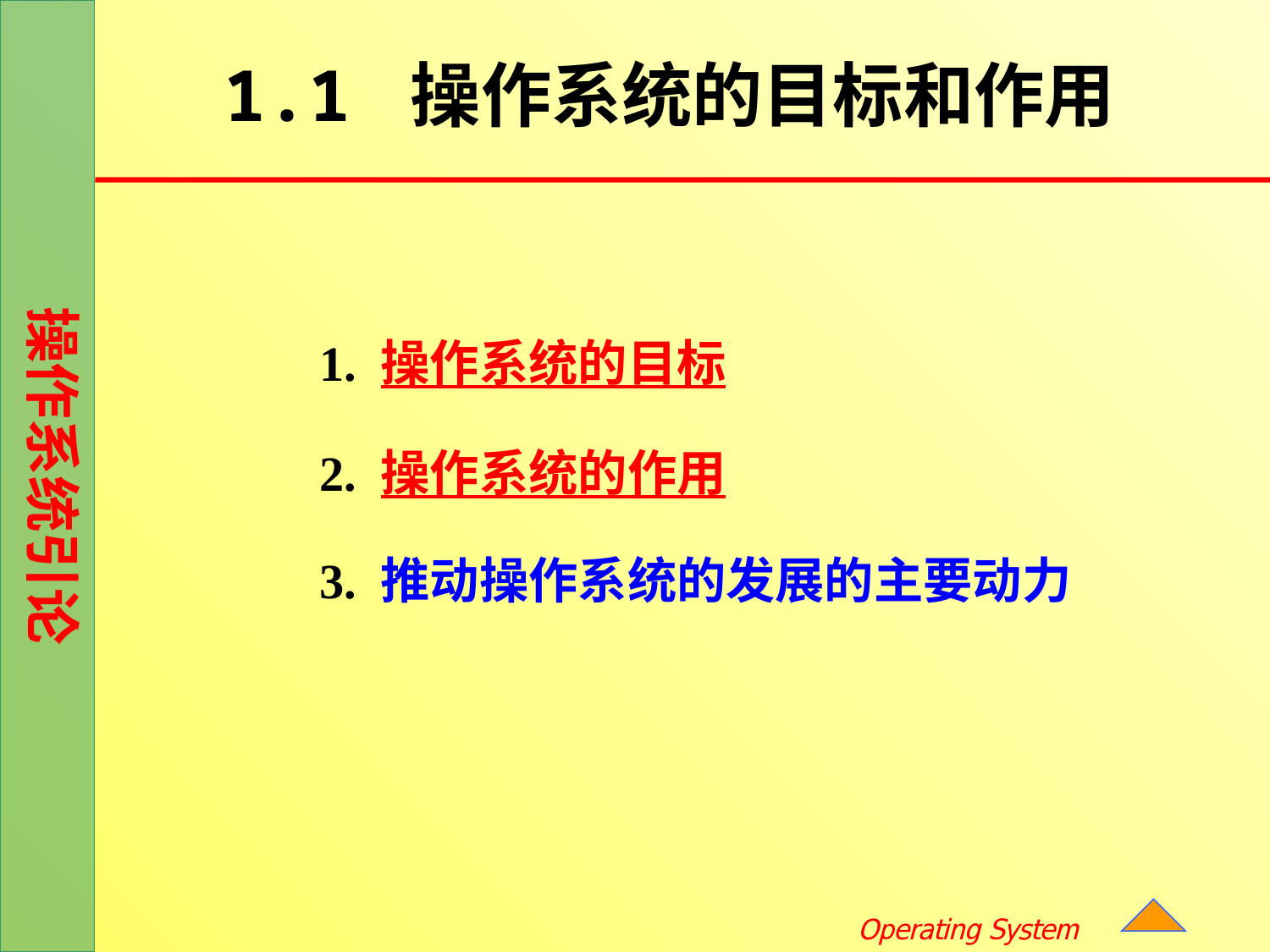

# 1.1 操作系统的目标和作用

1. 操作系统的目标
2. 操作系统的作用
3. 推动操作系统的发展的主要动力
Operating System
10